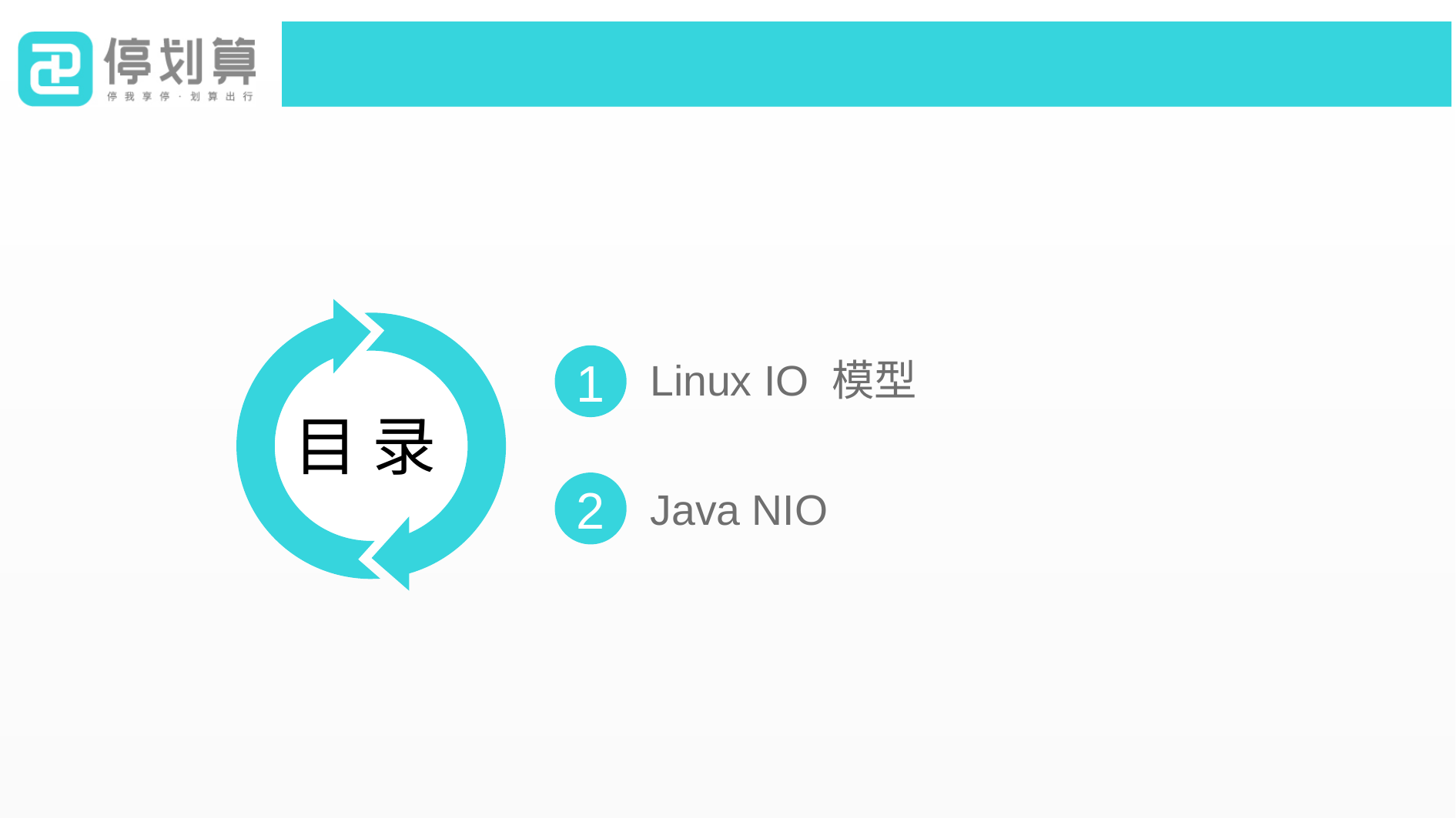

目 录
1
Linux IO 模型
2
Java NIO